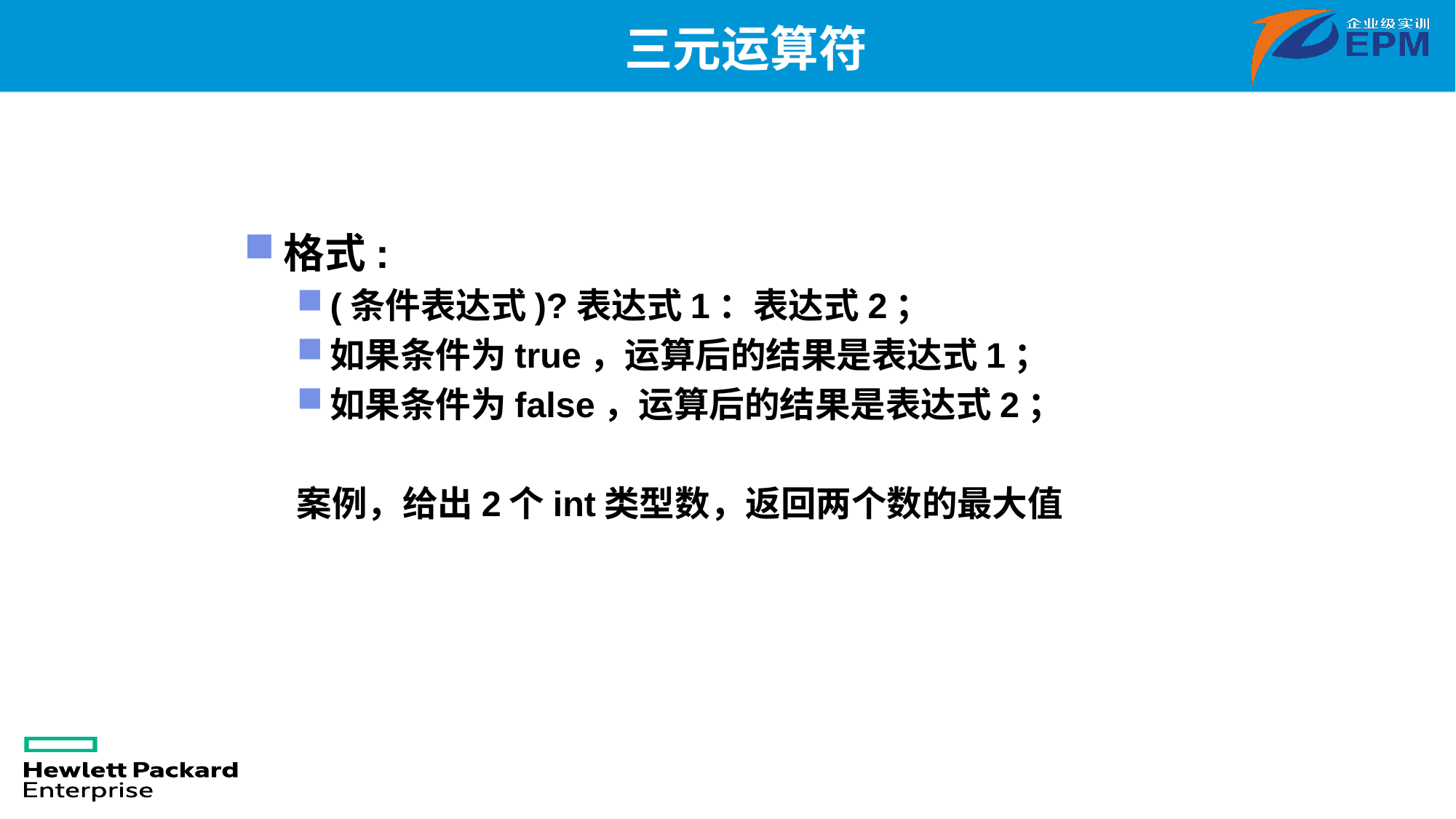

# 三元运算符
格式:
(条件表达式)?表达式1：表达式2；
如果条件为true，运算后的结果是表达式1；
如果条件为false，运算后的结果是表达式2；

案例，给出2个int类型数，返回两个数的最大值